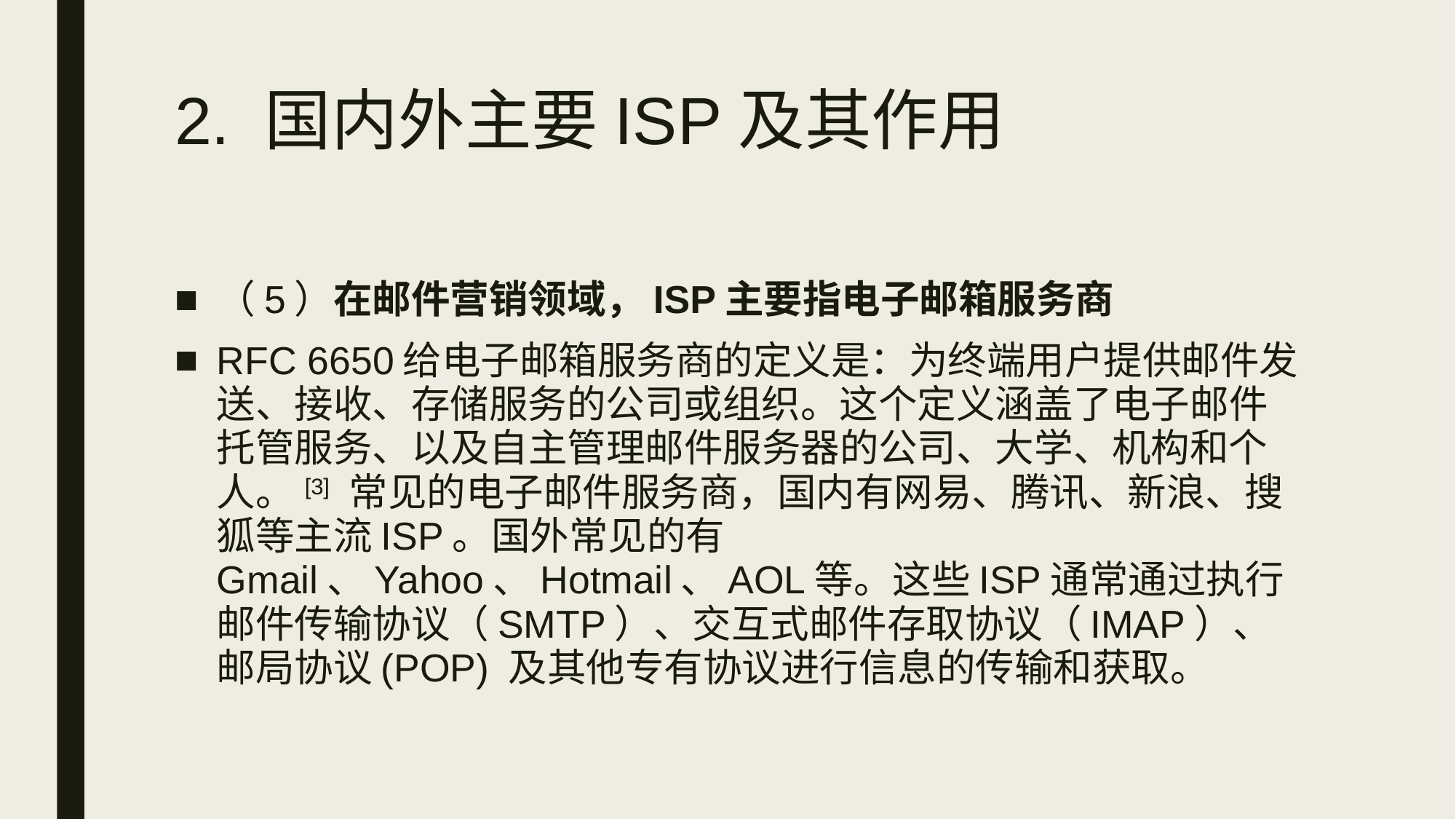

# 2. 国内外主要ISP及其作用
（5）在邮件营销领域，ISP主要指电子邮箱服务商
RFC 6650给电子邮箱服务商的定义是：为终端用户提供邮件发送、接收、存储服务的公司或组织。这个定义涵盖了电子邮件托管服务、以及自主管理邮件服务器的公司、大学、机构和个人。 [3] 常见的电子邮件服务商，国内有网易、腾讯、新浪、搜狐等主流ISP。国外常见的有Gmail、Yahoo、Hotmail、AOL等。这些ISP通常通过执行邮件传输协议（SMTP）、交互式邮件存取协议（IMAP）、邮局协议(POP) 及其他专有协议进行信息的传输和获取。